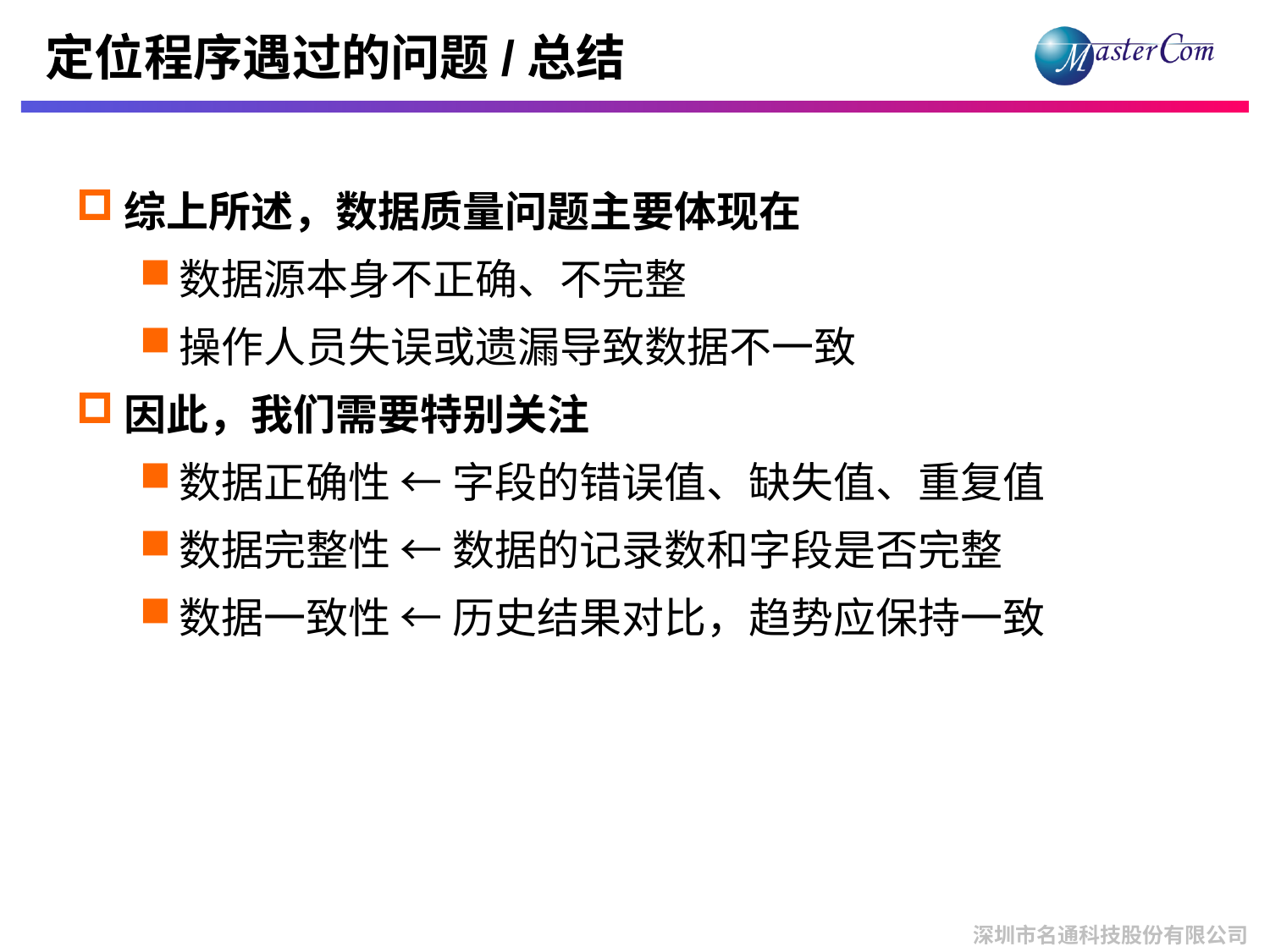

# 定位程序遇过的问题/总结
综上所述，数据质量问题主要体现在
数据源本身不正确、不完整
操作人员失误或遗漏导致数据不一致
因此，我们需要特别关注
数据正确性 ← 字段的错误值、缺失值、重复值
数据完整性 ← 数据的记录数和字段是否完整
数据一致性 ← 历史结果对比，趋势应保持一致